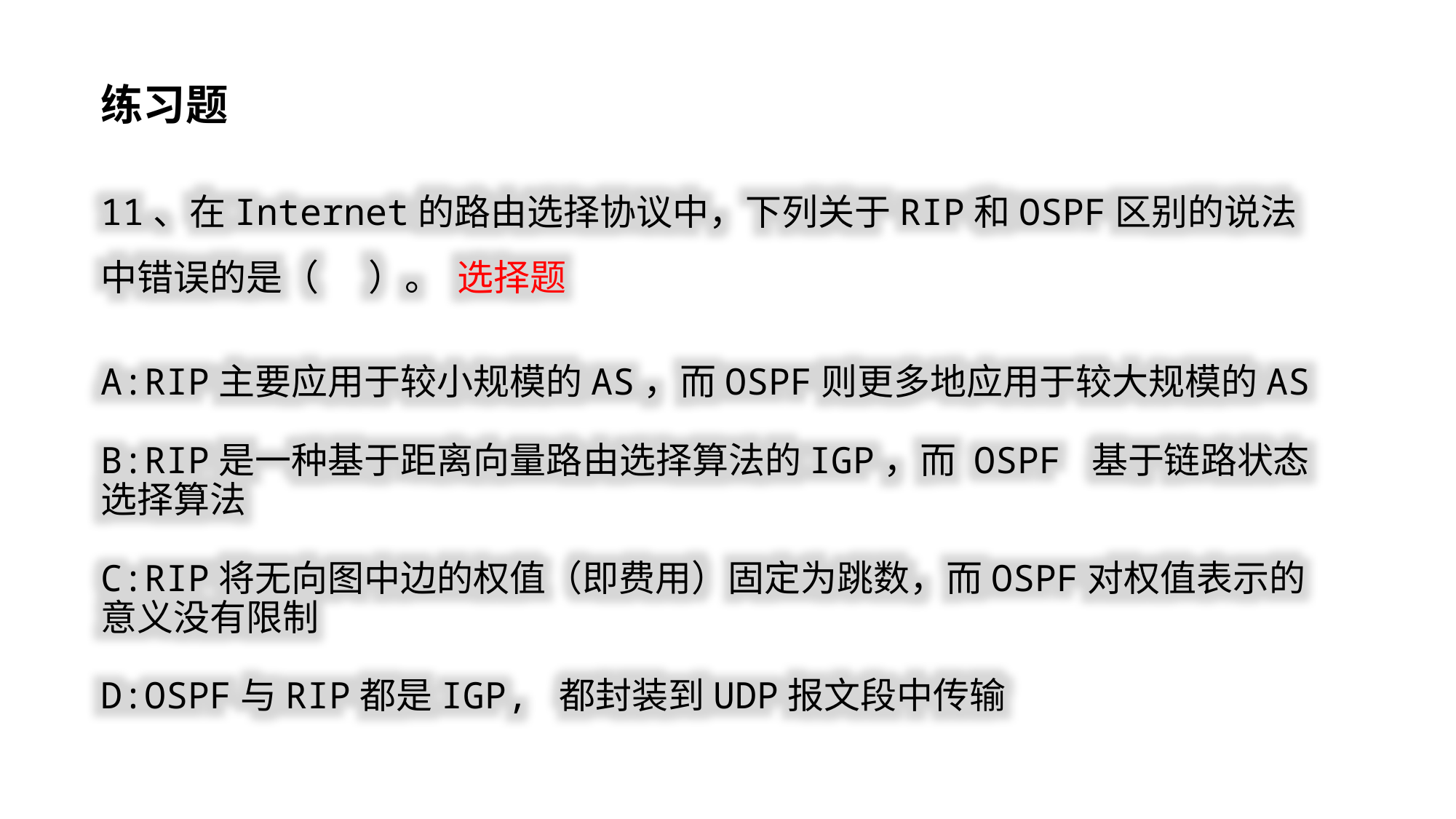

练习题
11、在Internet的路由选择协议中，下列关于RIP和OSPF区别的说法中错误的是（      ）。  选择题

A:RIP主要应用于较小规模的AS，而OSPF则更多地应用于较大规模的AS

B:RIP是一种基于距离向量路由选择算法的IGP，而 OSPF 基于链路状态选择算法

C:RIP将无向图中边的权值（即费用）固定为跳数，而OSPF对权值表示的意义没有限制

D:OSPF与RIP都是IGP, 都封装到UDP报文段中传输